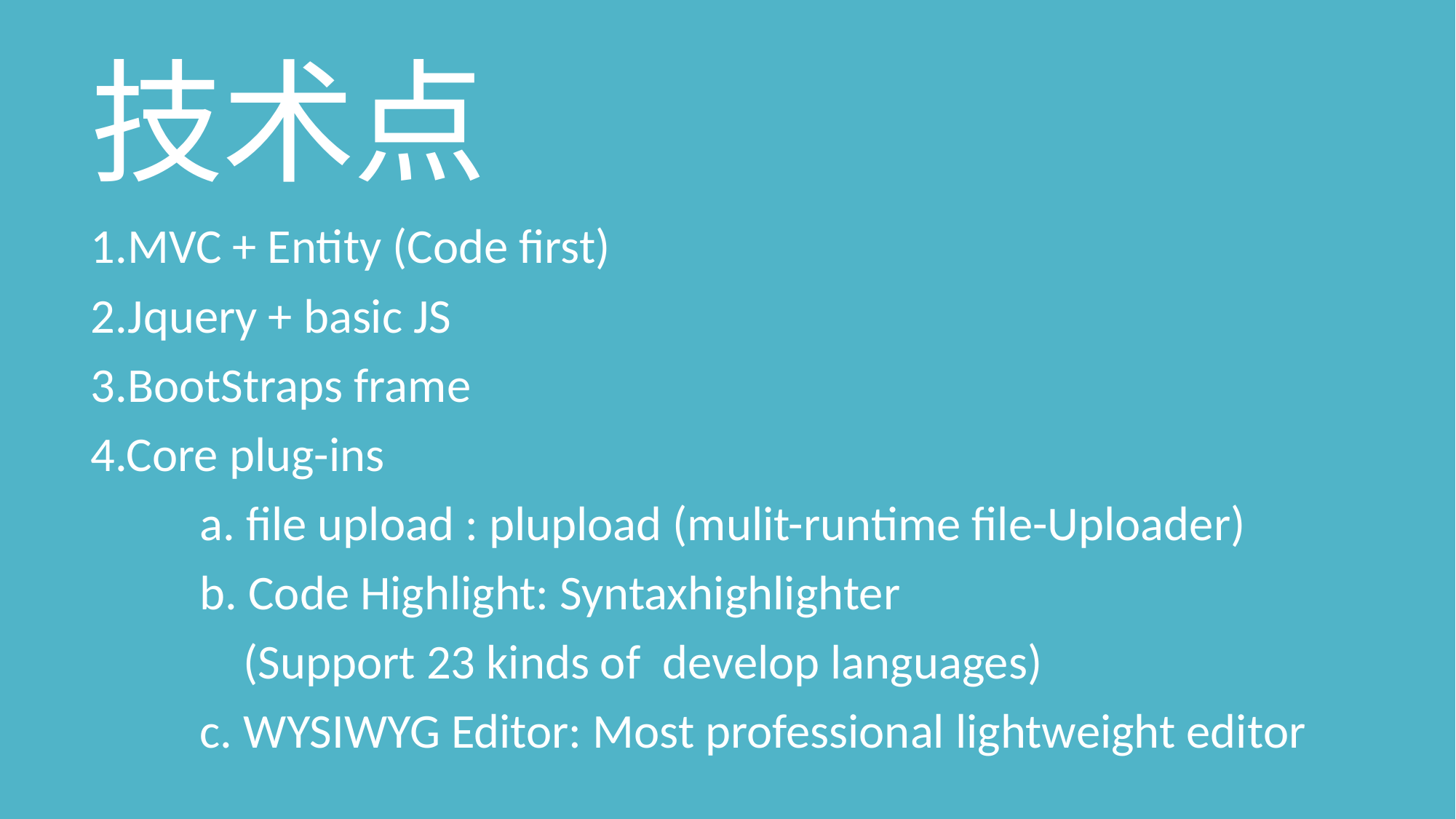

# 技术点
1.MVC + Entity (Code first)
2.Jquery + basic JS
3.BootStraps frame
4.Core plug-ins
	a. file upload : plupload (mulit-runtime file-Uploader)
	b. Code Highlight: Syntaxhighlighter
	    (Support 23 kinds of  develop languages)
	c. WYSIWYG Editor: Most professional lightweight editor